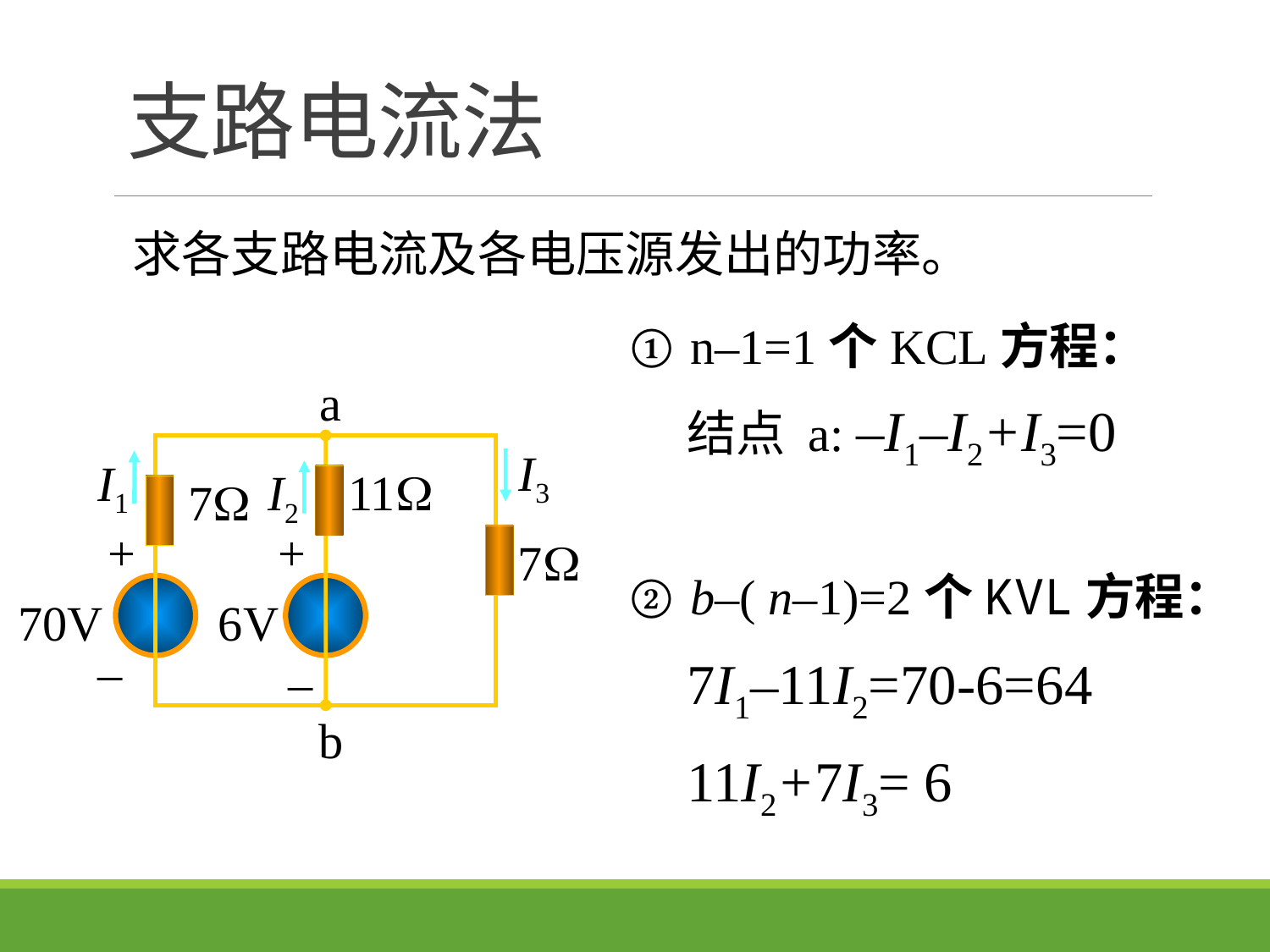

# 支路电流法
求各支路电流及各电压源发出的功率。
 n–1=1个KCL方程：
a

I3

I1

I2

11Ω
7Ω

+
+

7Ω

70V
6V
–
–
b
结点 a: –I1–I2+I3=0
 b–( n–1)=2个KVL方程：
7I1–11I2=70-6=64
11I2+7I3= 6